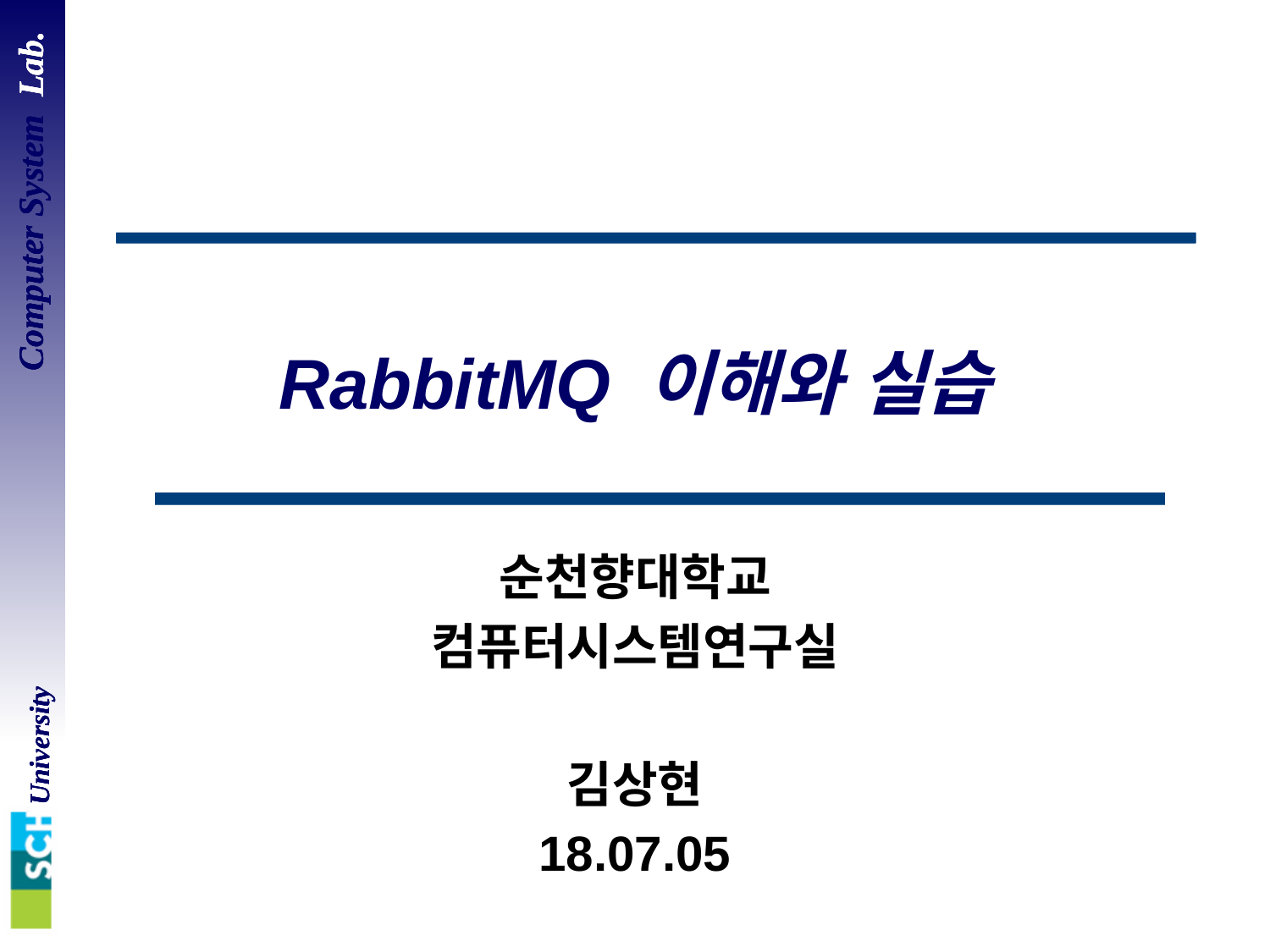

# RabbitMQ 이해와 실습
순천향대학교
컴퓨터시스템연구실

김상현
18.07.05